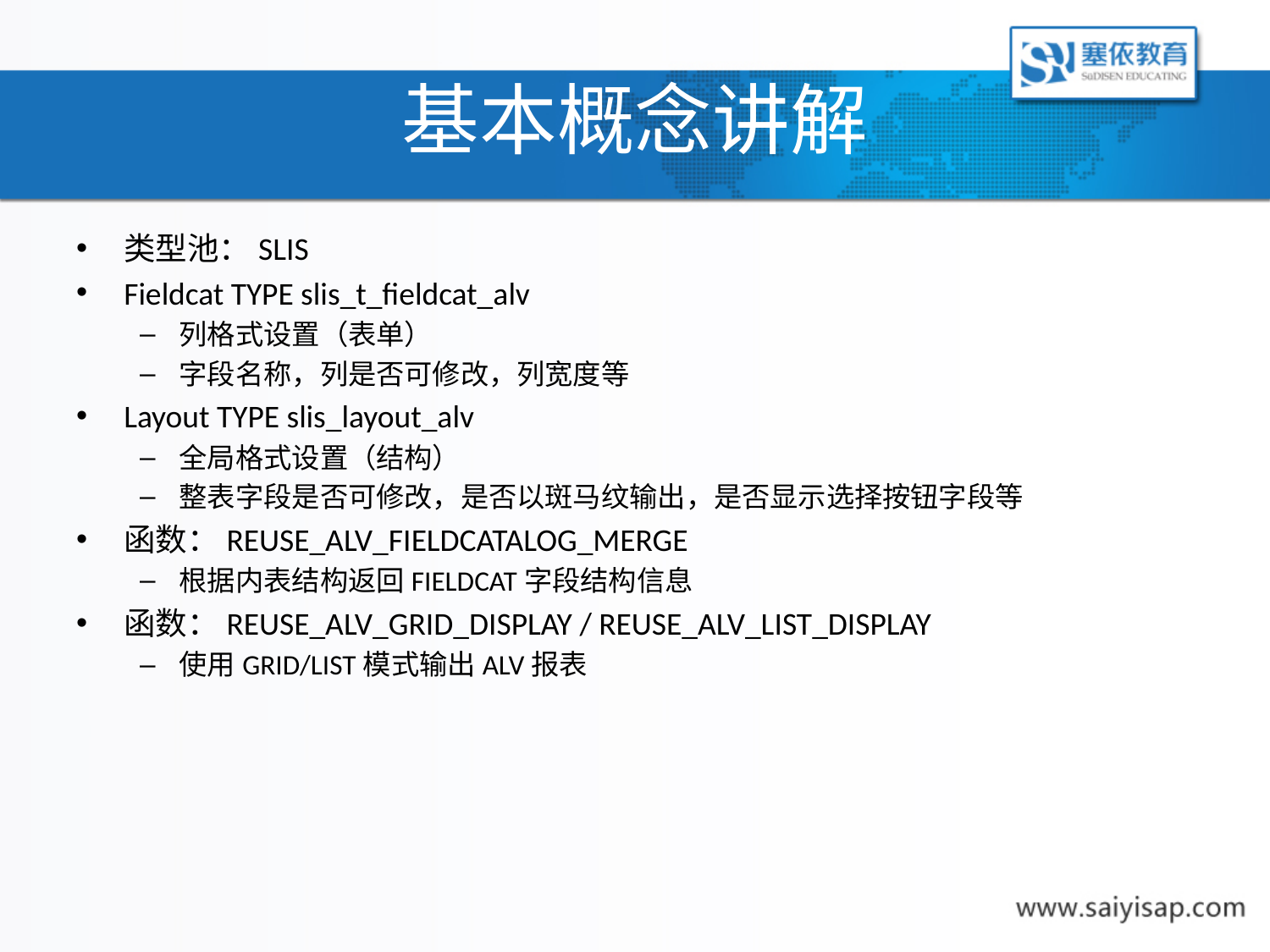

# 基本概念讲解
类型池：SLIS
Fieldcat TYPE slis_t_fieldcat_alv
列格式设置（表单）
字段名称，列是否可修改，列宽度等
Layout TYPE slis_layout_alv
全局格式设置（结构）
整表字段是否可修改，是否以斑马纹输出，是否显示选择按钮字段等
函数：REUSE_ALV_FIELDCATALOG_MERGE
根据内表结构返回FIELDCAT字段结构信息
函数：REUSE_ALV_GRID_DISPLAY / REUSE_ALV_LIST_DISPLAY
使用GRID/LIST模式输出ALV报表